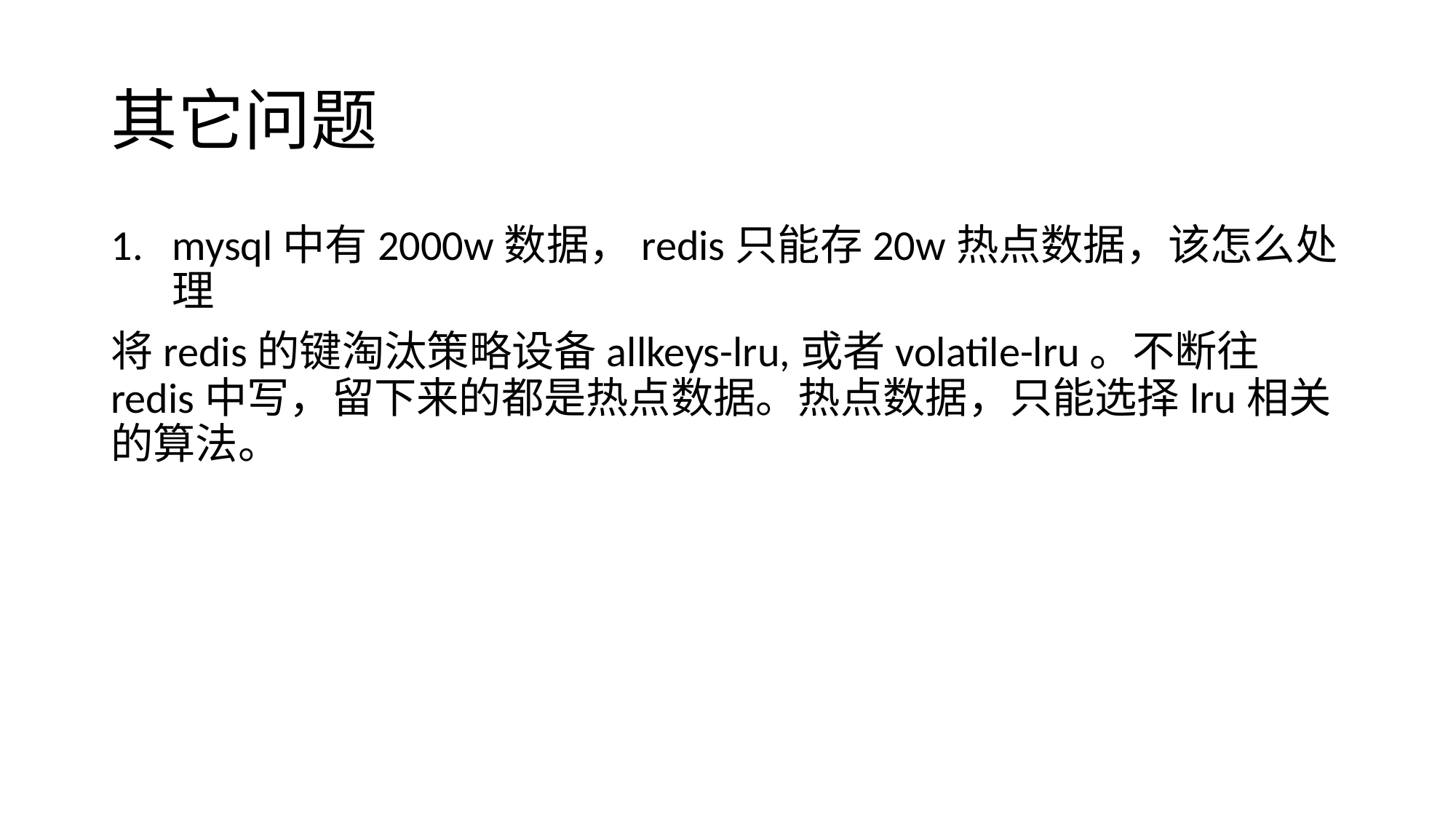

# 其它问题
mysql中有2000w数据，redis只能存20w热点数据，该怎么处理
将redis的键淘汰策略设备allkeys-lru,或者volatile-lru。不断往redis中写，留下来的都是热点数据。热点数据，只能选择lru相关的算法。